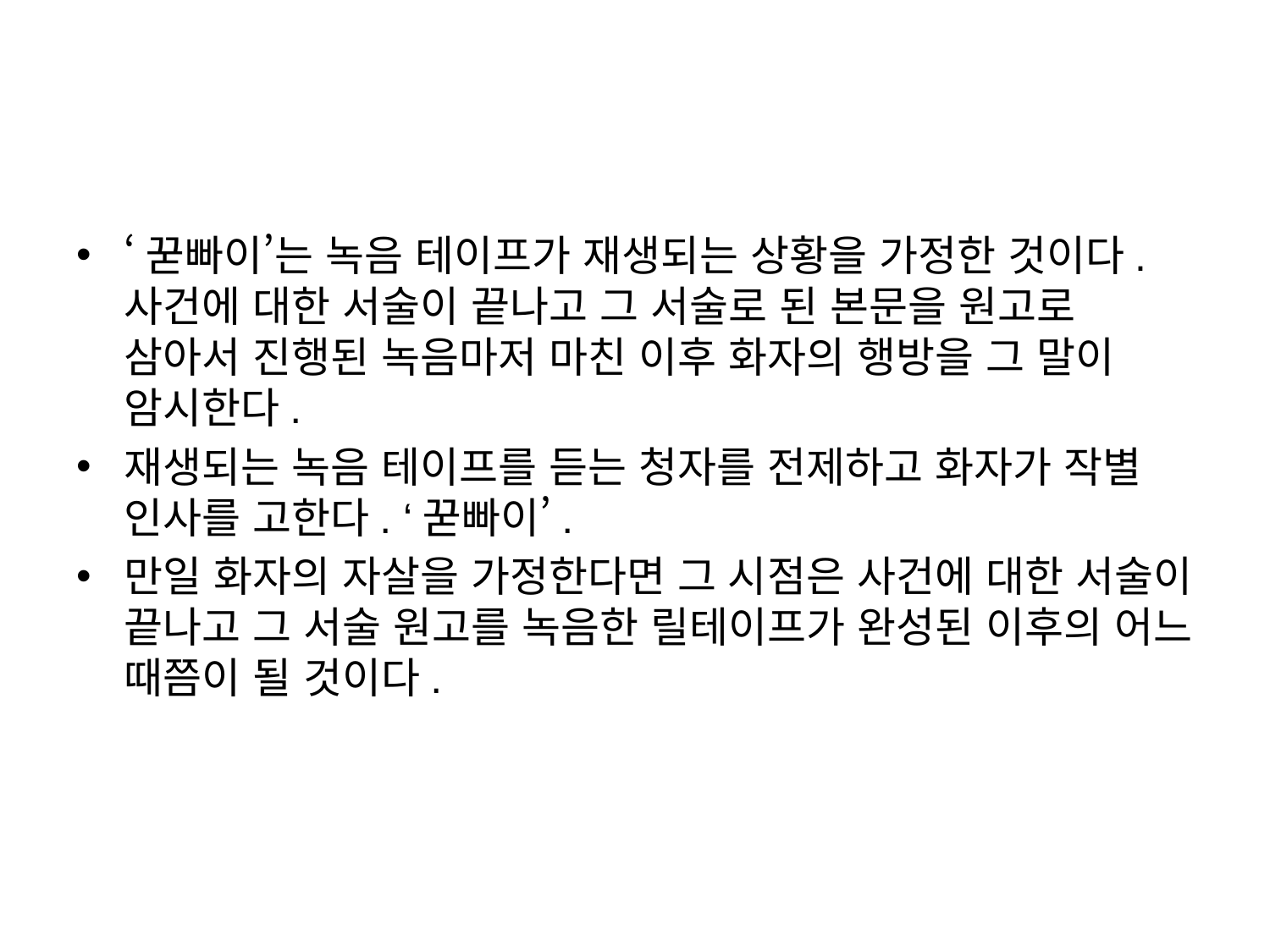

‘꾿빠이’는 녹음 테이프가 재생되는 상황을 가정한 것이다. 사건에 대한 서술이 끝나고 그 서술로 된 본문을 원고로 삼아서 진행된 녹음마저 마친 이후 화자의 행방을 그 말이 암시한다.
재생되는 녹음 테이프를 듣는 청자를 전제하고 화자가 작별 인사를 고한다. ‘꾿빠이’.
만일 화자의 자살을 가정한다면 그 시점은 사건에 대한 서술이 끝나고 그 서술 원고를 녹음한 릴테이프가 완성된 이후의 어느 때쯤이 될 것이다.